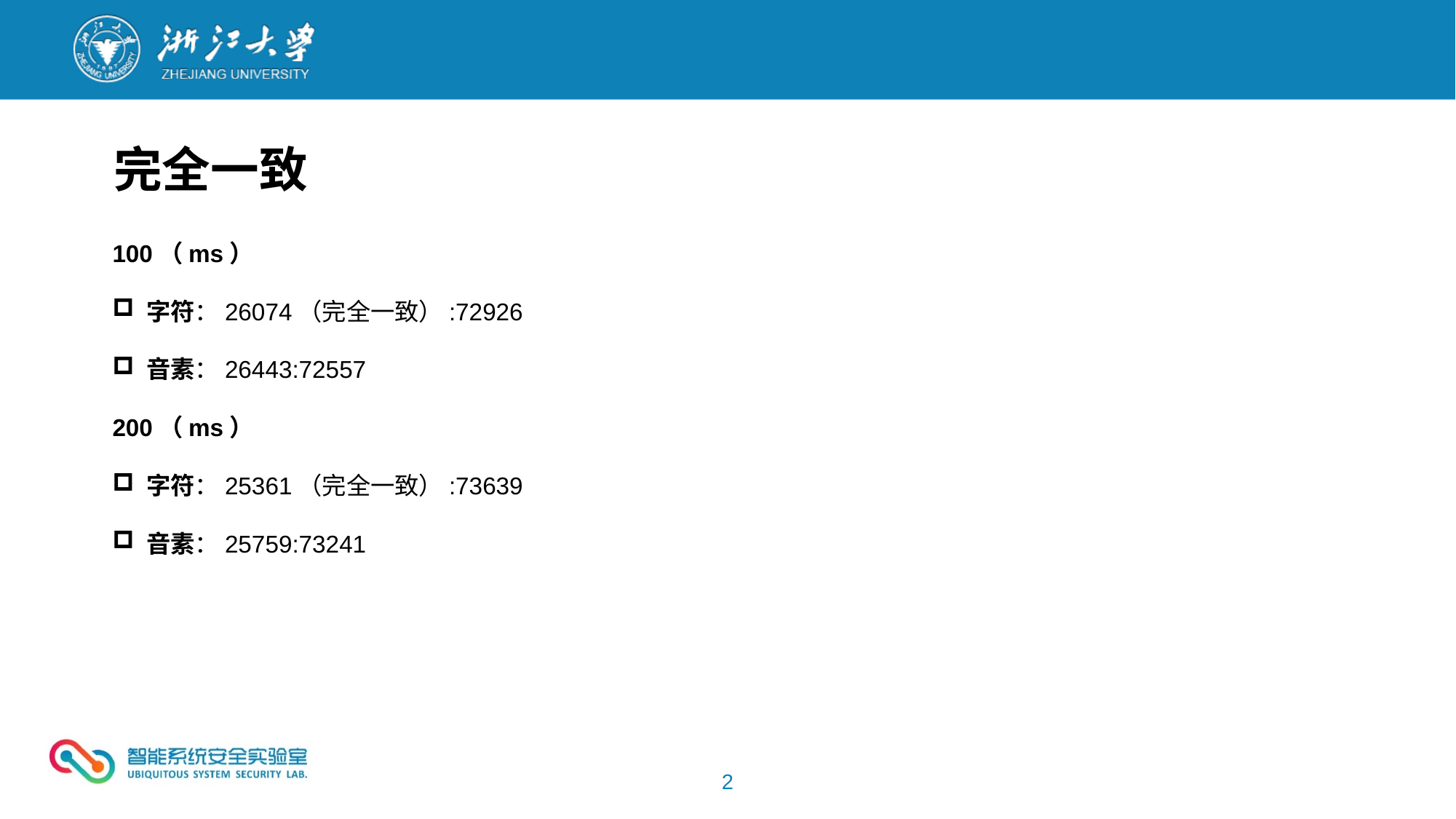

完全一致
100（ms）
字符：26074（完全一致）:72926
音素：26443:72557
200（ms）
字符：25361（完全一致）:73639
音素：25759:73241